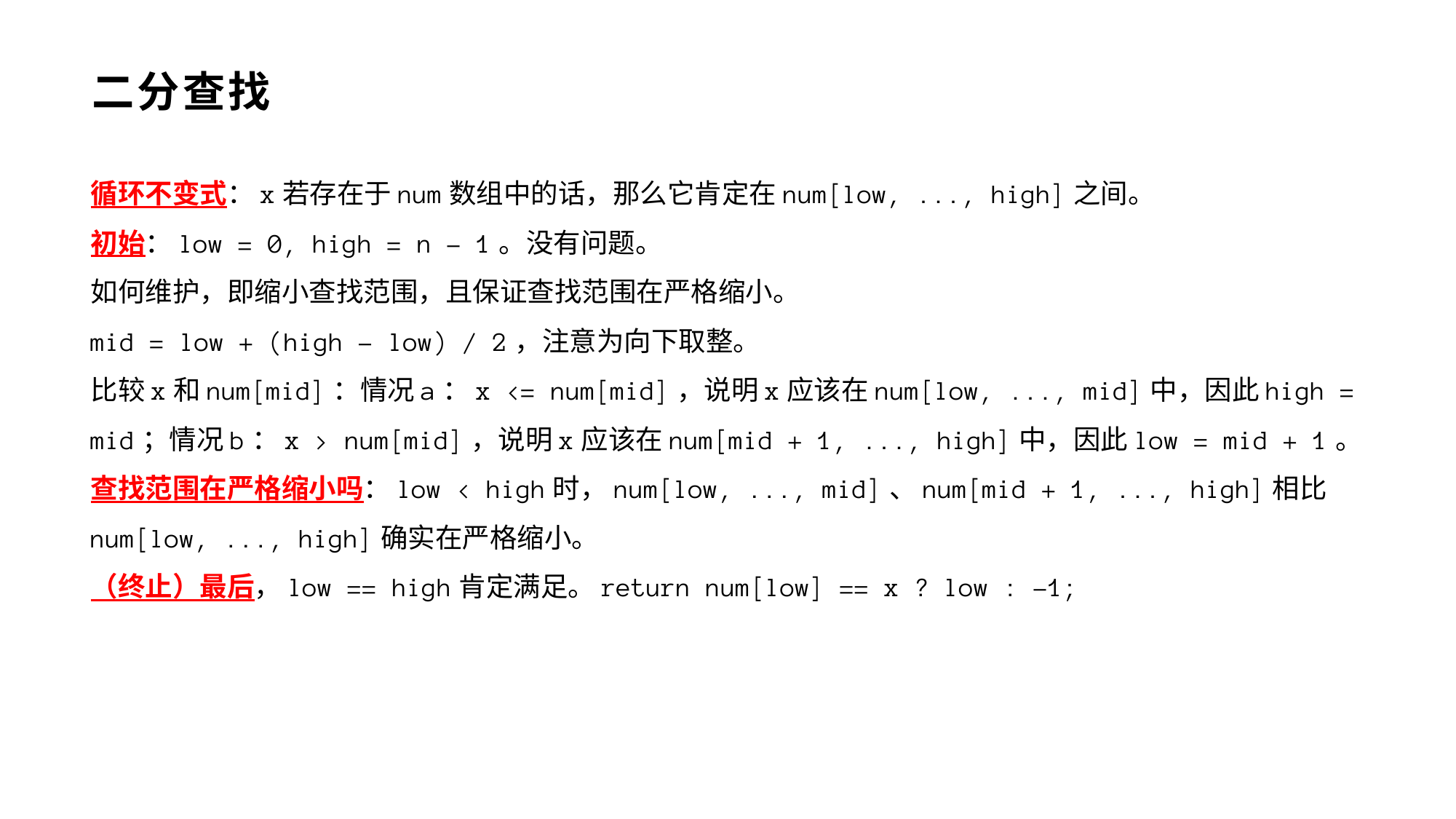

# 二分查找

循环不变式：x若存在于num数组中的话，那么它肯定在num[low, ..., high]之间。
初始：low = 0, high = n - 1。没有问题。
如何维护，即缩小查找范围，且保证查找范围在严格缩小。
mid = low + (high - low) / 2，注意为向下取整。
比较x和num[mid]：情况a：x <= num[mid]，说明x应该在num[low, ..., mid]中，因此high = mid；情况b：x > num[mid]，说明x应该在num[mid + 1, ..., high]中，因此low = mid + 1。
查找范围在严格缩小吗：low < high时，num[low, ..., mid]、num[mid + 1, ..., high]相比num[low, ..., high]确实在严格缩小。
（终止）最后，low == high肯定满足。return num[low] == x ? low : -1;